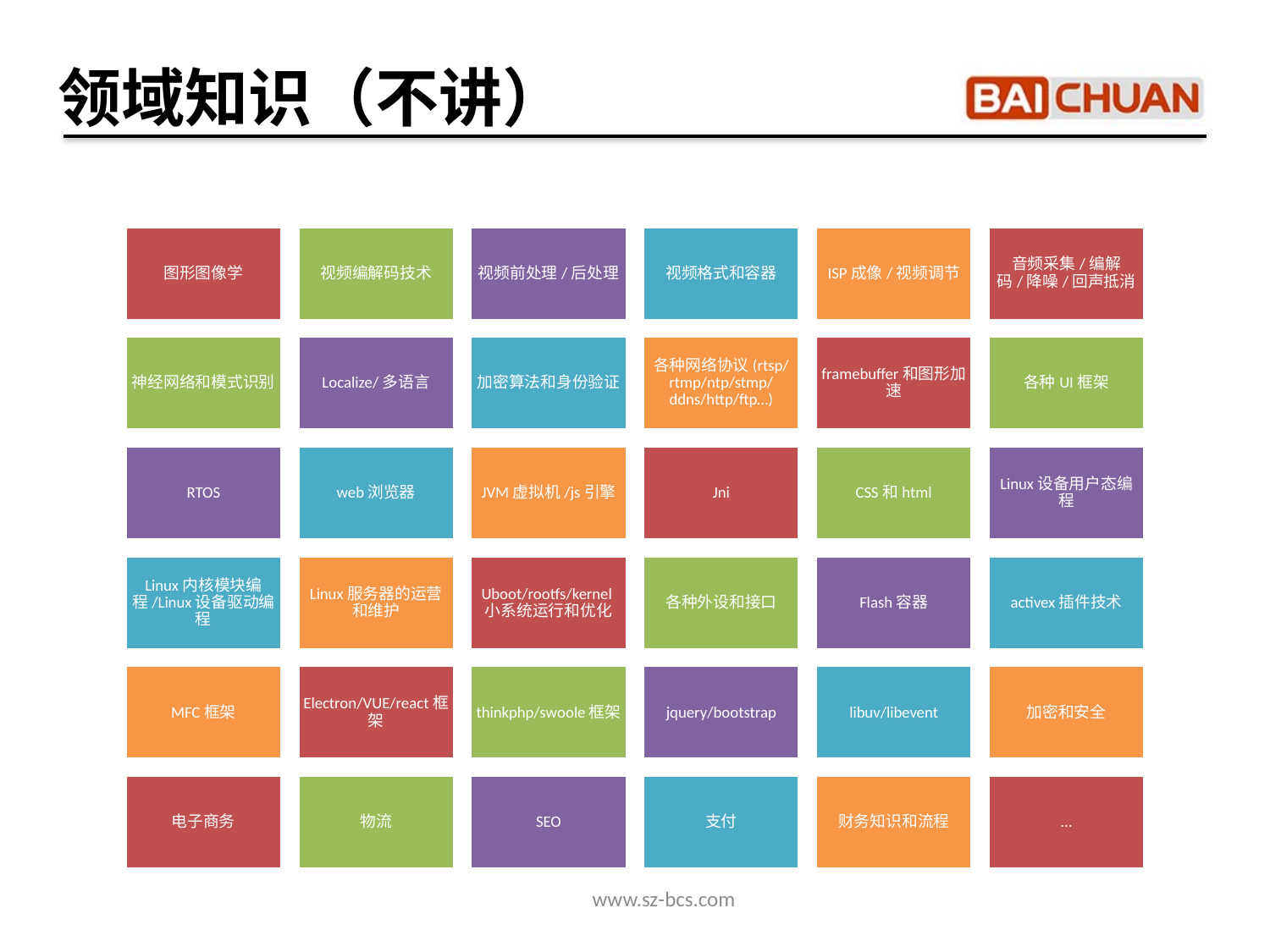

领域知识（不讲）
图形图像学
视频编解码技术
视频前处理/后处理
视频格式和容器
ISP成像/视频调节
音频采集/编解码/降噪/回声抵消
神经网络和模式识别
Localize/多语言
加密算法和身份验证
各种网络协议(rtsp/rtmp/ntp/stmp/ddns/http/ftp…)
framebuffer和图形加速
各种UI框架
RTOS
web浏览器
JVM虚拟机/js引擎
Jni
CSS和html
Linux设备用户态编程
Linux内核模块编程/Linux设备驱动编程
Linux服务器的运营和维护
Uboot/rootfs/kernel小系统运行和优化
各种外设和接口
Flash容器
activex插件技术
MFC框架
Electron/VUE/react框架
thinkphp/swoole框架
jquery/bootstrap
libuv/libevent
加密和安全
电子商务
物流
SEO
支付
财务知识和流程
…
www.sz-bcs.com